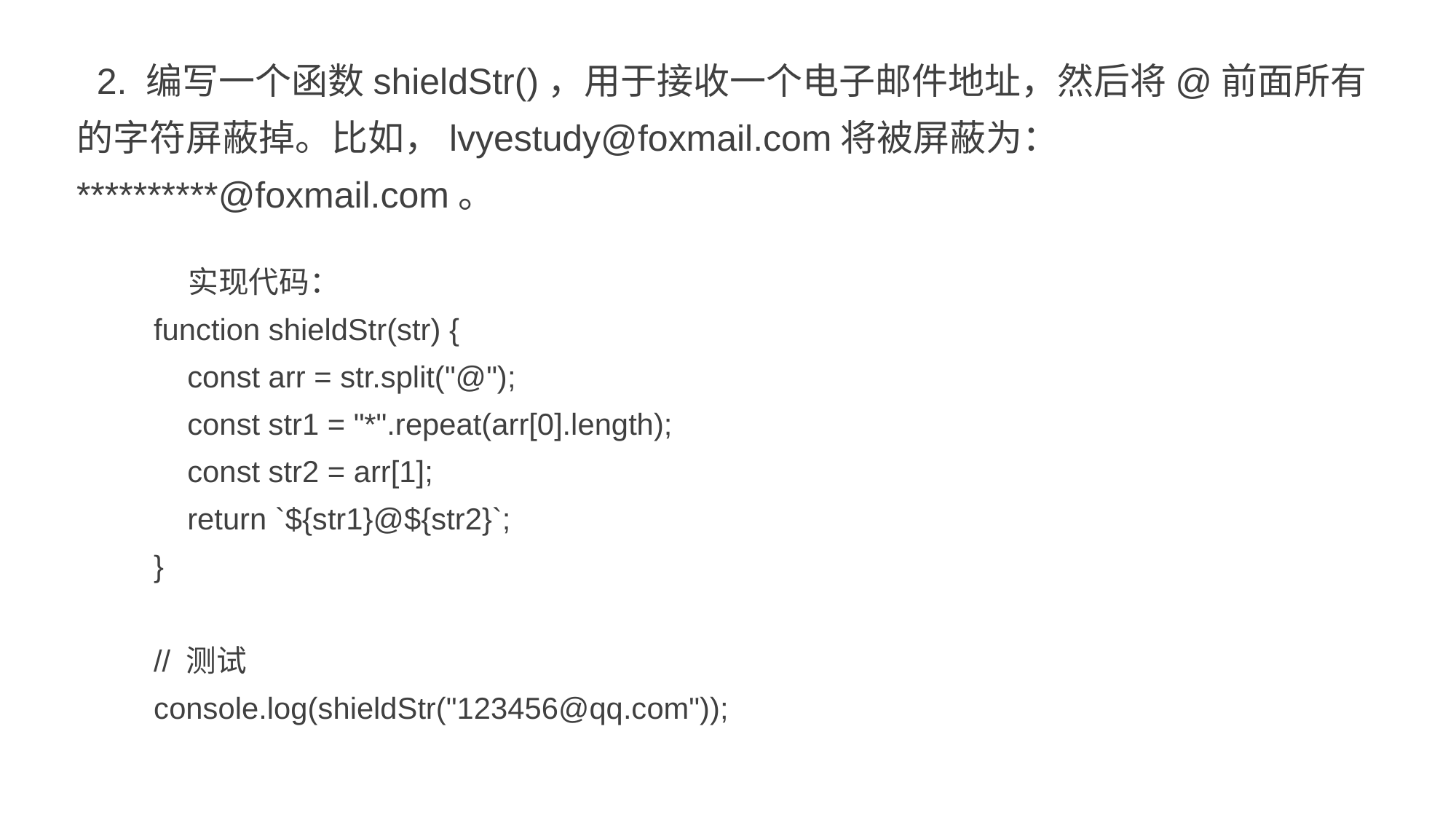

2. 编写一个函数shieldStr()，用于接收一个电子邮件地址，然后将@前面所有的字符屏蔽掉。比如，lvyestudy@foxmail.com将被屏蔽为：**********@foxmail.com。
    实现代码：
function shieldStr(str) {
    const arr = str.split("@");
    const str1 = "*".repeat(arr[0].length);
    const str2 = arr[1];
    return `${str1}@${str2}`;
}

// 测试
console.log(shieldStr("123456@qq.com"));